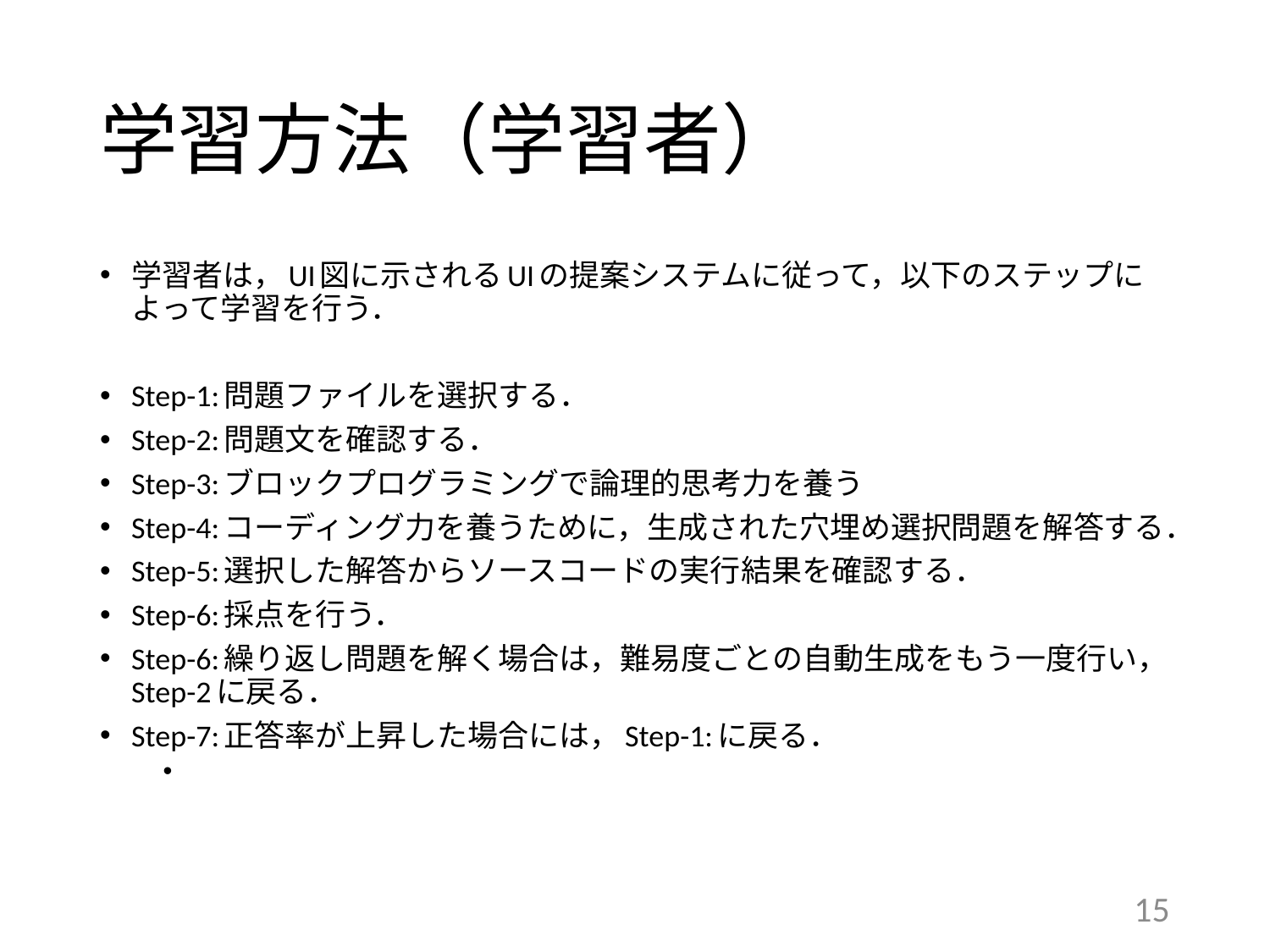

# 学習方法（学習者）
学習者は，UI図に示されるUIの提案システムに従って，以下のステップによって学習を行う．

Step-1:問題ファイルを選択する．
Step-2:問題文を確認する．
Step-3:ブロックプログラミングで論理的思考力を養う
Step-4:コーディング力を養うために，生成された穴埋め選択問題を解答する．
Step-5:選択した解答からソースコードの実行結果を確認する．
Step-6:採点を行う．
Step-6:繰り返し問題を解く場合は，難易度ごとの自動生成をもう一度行い，Step-2に戻る．
Step-7:正答率が上昇した場合には，Step-1:に戻る．

15